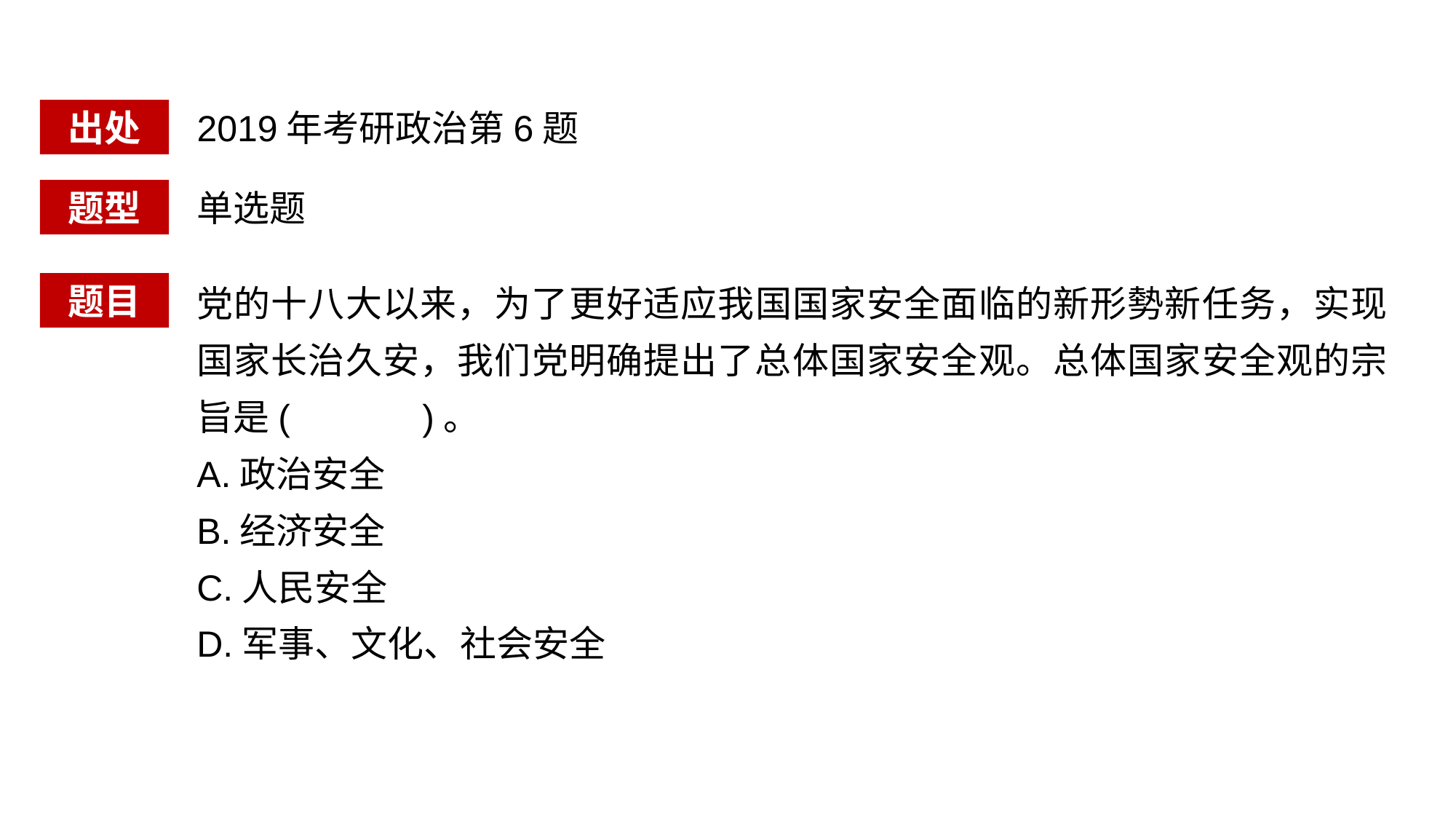

出处
2019年考研政治第6题
题型
单选题
党的十八大以来，为了更好适应我国国家安全面临的新形勢新任务，实现国家长治久安，我们党明确提出了总体国家安全观。总体国家安全观的宗旨是(             )。
A.政治安全
B.经济安全
C.人民安全
D.军事、文化、社会安全
题目